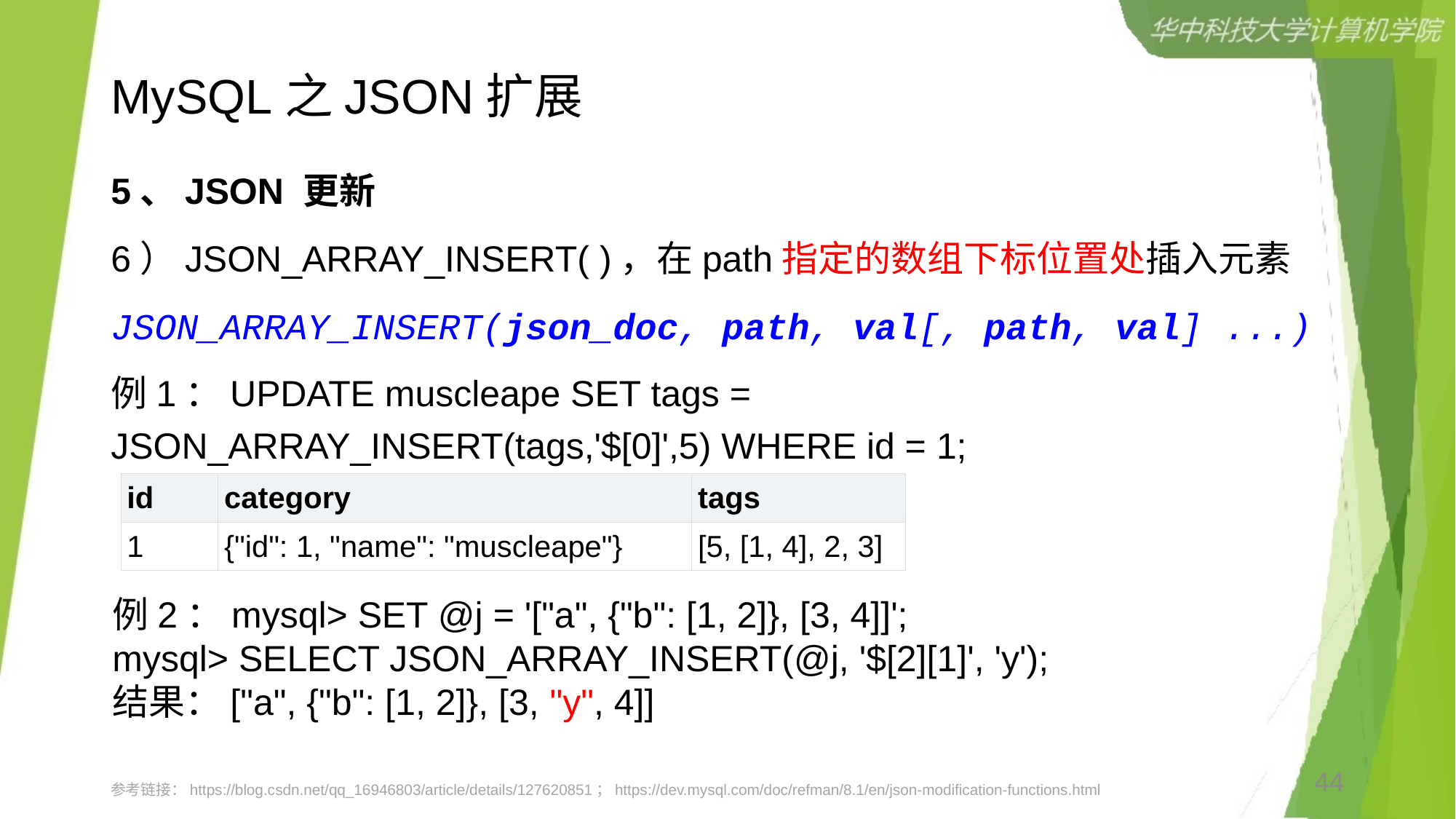

# MySQL之JSON扩展
5、JSON 更新
6）JSON_ARRAY_INSERT( )，在path指定的数组下标位置处插入元素
JSON_ARRAY_INSERT(json_doc, path, val[, path, val] ...)
例1：UPDATE muscleape SET tags = JSON_ARRAY_INSERT(tags,'$[0]',5) WHERE id = 1;
| id | category | tags |
| --- | --- | --- |
| 1 | {"id": 1, "name": "muscleape"} | [5, [1, 4], 2, 3] |
例2：mysql> SET @j = '["a", {"b": [1, 2]}, [3, 4]]';
mysql> SELECT JSON_ARRAY_INSERT(@j, '$[2][1]', 'y');
结果：["a", {"b": [1, 2]}, [3, "y", 4]]
44
参考链接：https://blog.csdn.net/qq_16946803/article/details/127620851；https://dev.mysql.com/doc/refman/8.1/en/json-modification-functions.html